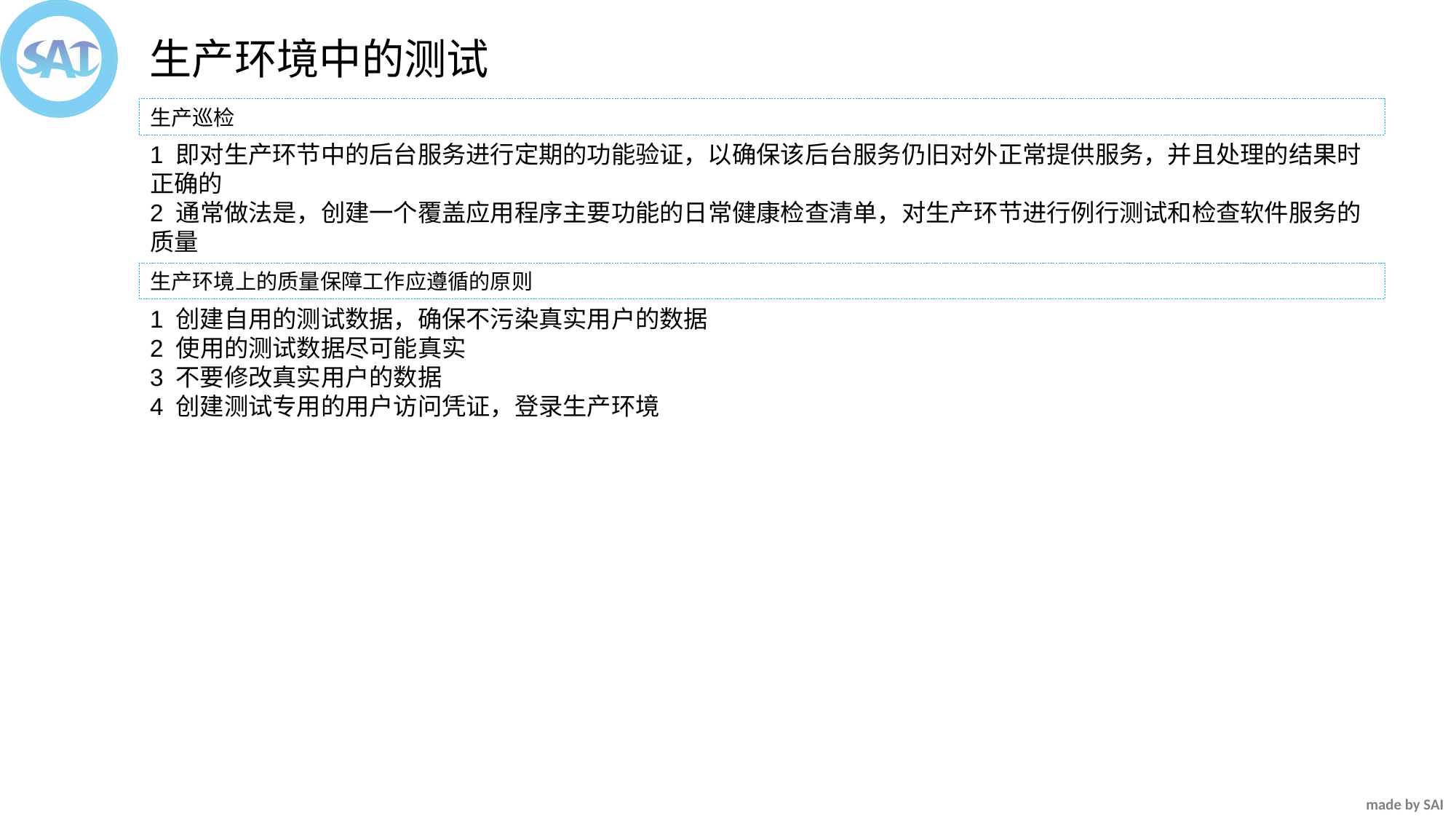

生产环境中的测试
生产巡检
1 即对生产环节中的后台服务进行定期的功能验证，以确保该后台服务仍旧对外正常提供服务，并且处理的结果时正确的
2 通常做法是，创建一个覆盖应用程序主要功能的日常健康检查清单，对生产环节进行例行测试和检查软件服务的质量
生产环境上的质量保障工作应遵循的原则
1 创建自用的测试数据，确保不污染真实用户的数据
2 使用的测试数据尽可能真实
3 不要修改真实用户的数据
4 创建测试专用的用户访问凭证，登录生产环境